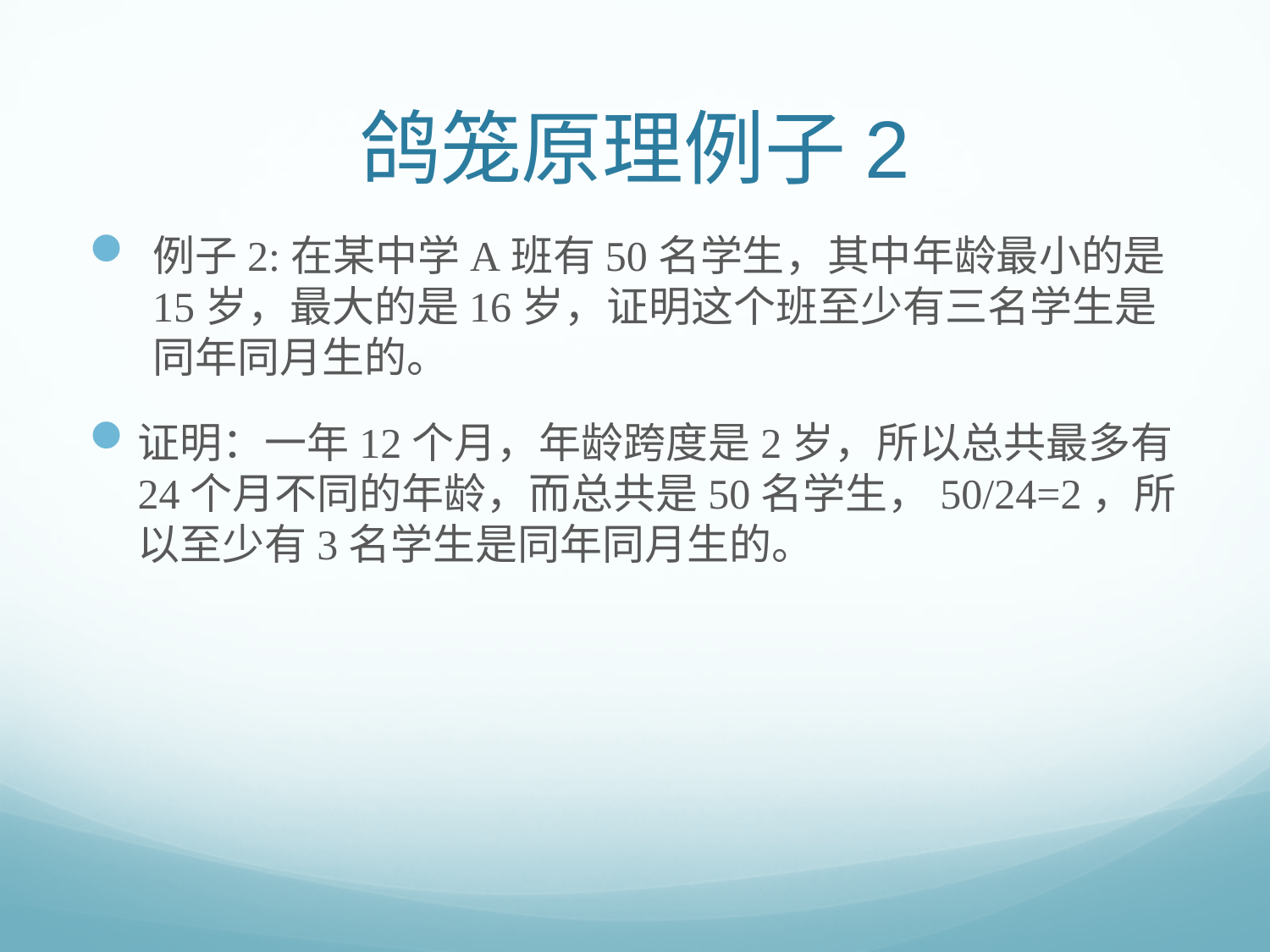

# 鸽笼原理例子2
例子2:在某中学A班有50名学生，其中年龄最小的是15岁，最大的是16岁，证明这个班至少有三名学生是同年同月生的。
证明：一年12个月，年龄跨度是2岁，所以总共最多有24个月不同的年龄，而总共是50名学生，50/24=2，所以至少有3名学生是同年同月生的。